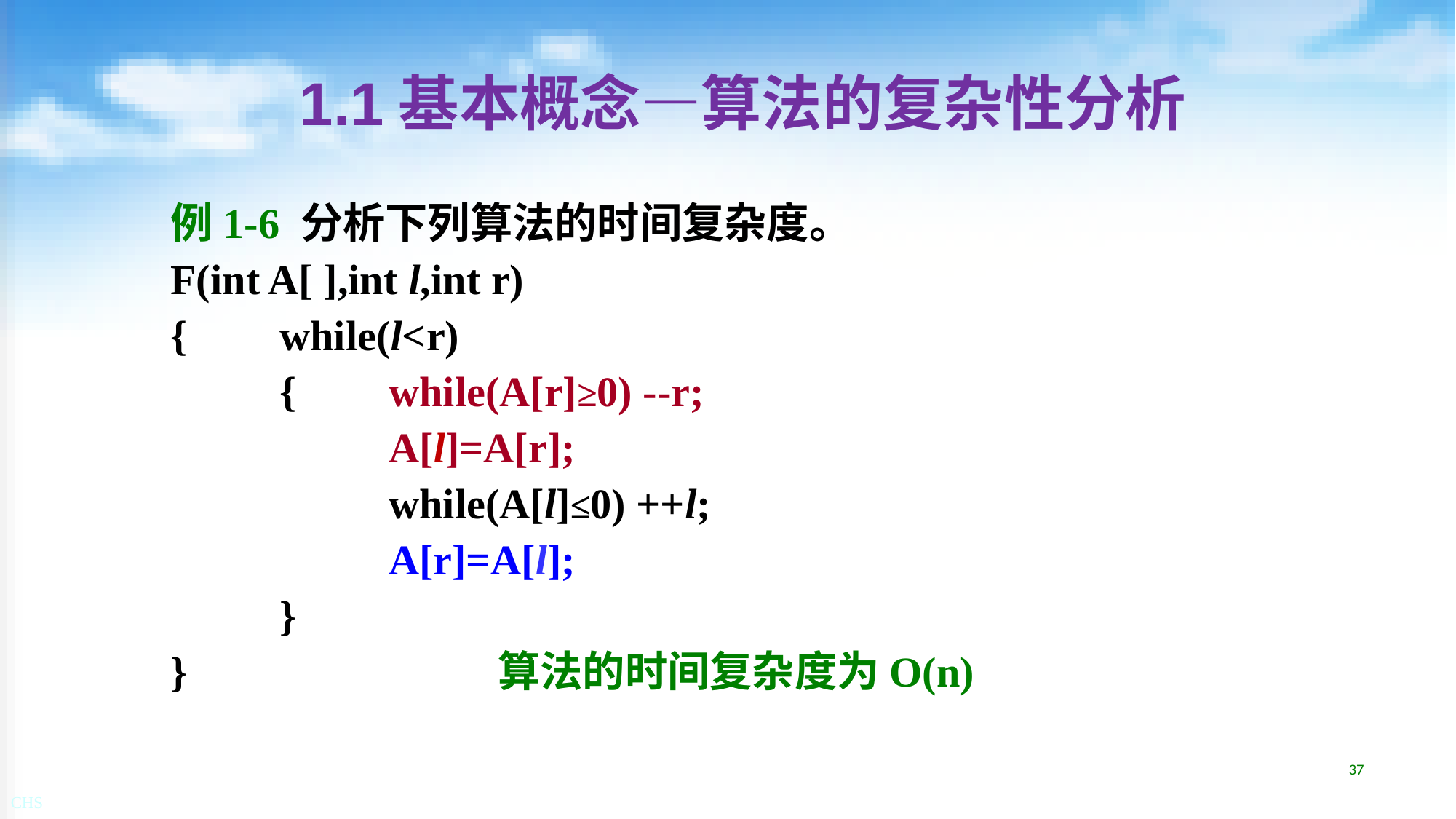

# 1.1基本概念—算法的复杂性分析
例1-6 分析下列算法的时间复杂度。
F(int A[ ],int l,int r)
{	while(l<r)
	{	while(A[r]≥0) --r;
		A[l]=A[r];
		while(A[l]≤0) ++l;
		A[r]=A[l];
	}
}			算法的时间复杂度为O(n)
37